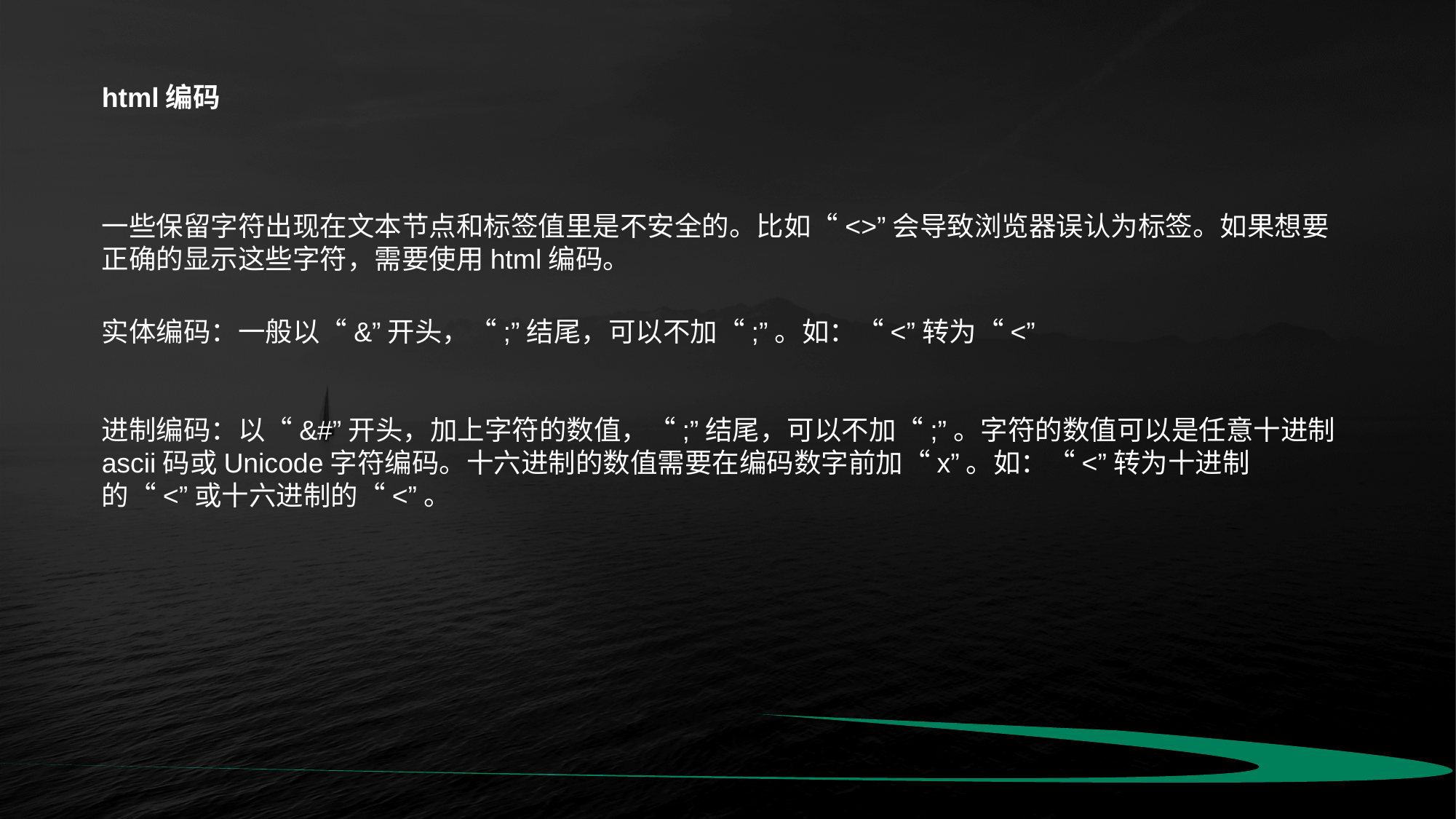

html编码
一些保留字符出现在文本节点和标签值里是不安全的。比如“<>”会导致浏览器误认为标签。如果想要正确的显示这些字符，需要使用html编码。
实体编码：一般以“&”开头，“;”结尾，可以不加“;”。如：“<”转为“<”

进制编码：以“&#”开头，加上字符的数值，“;”结尾，可以不加“;”。字符的数值可以是任意十进制ascii码或Unicode字符编码。十六进制的数值需要在编码数字前加“x”。如：“<”转为十进制的“<”或十六进制的“<”。